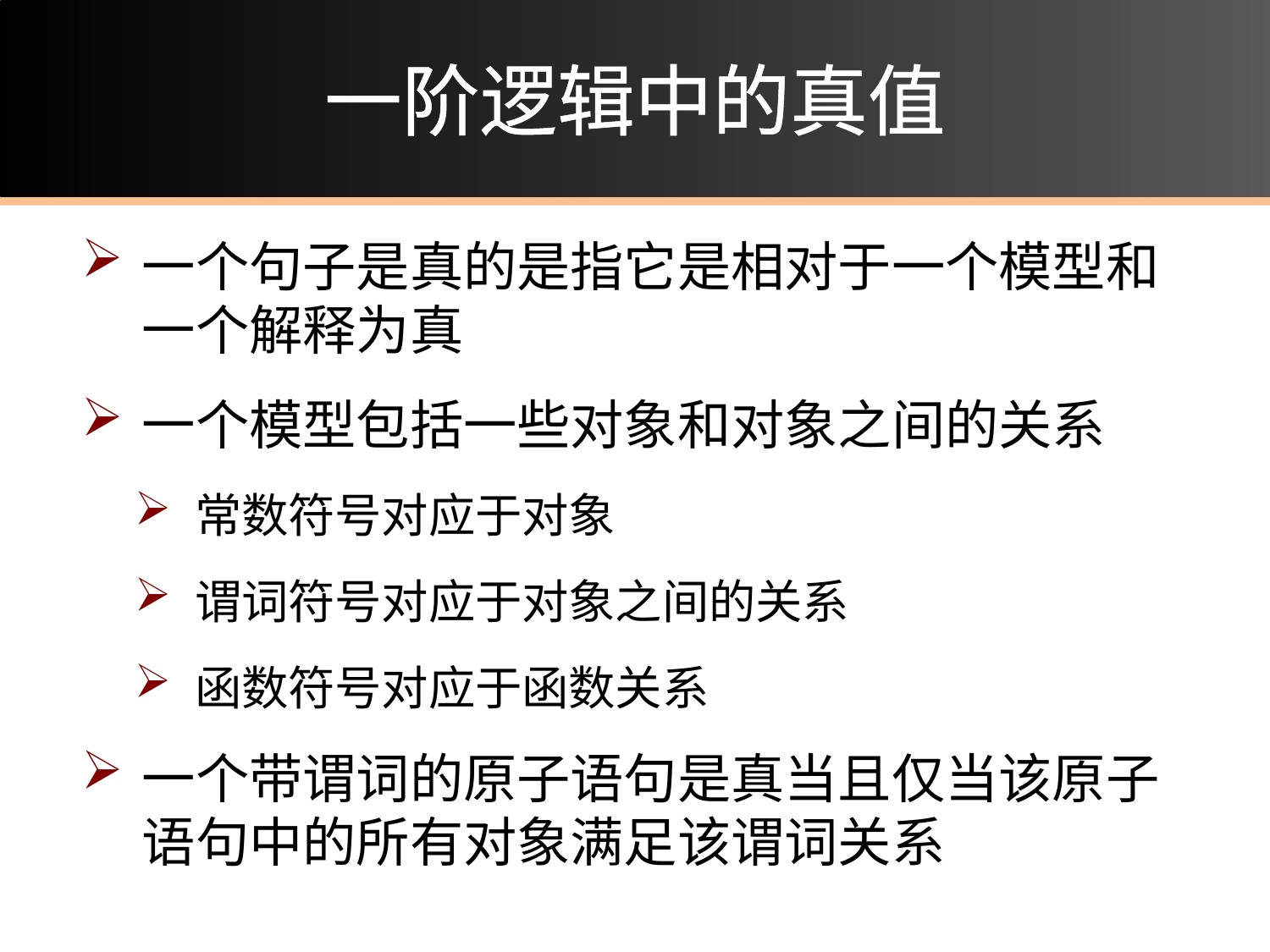

# 一阶逻辑中的真值
一个句子是真的是指它是相对于一个模型和一个解释为真
一个模型包括一些对象和对象之间的关系
常数符号对应于对象
谓词符号对应于对象之间的关系
函数符号对应于函数关系
一个带谓词的原子语句是真当且仅当该原子语句中的所有对象满足该谓词关系